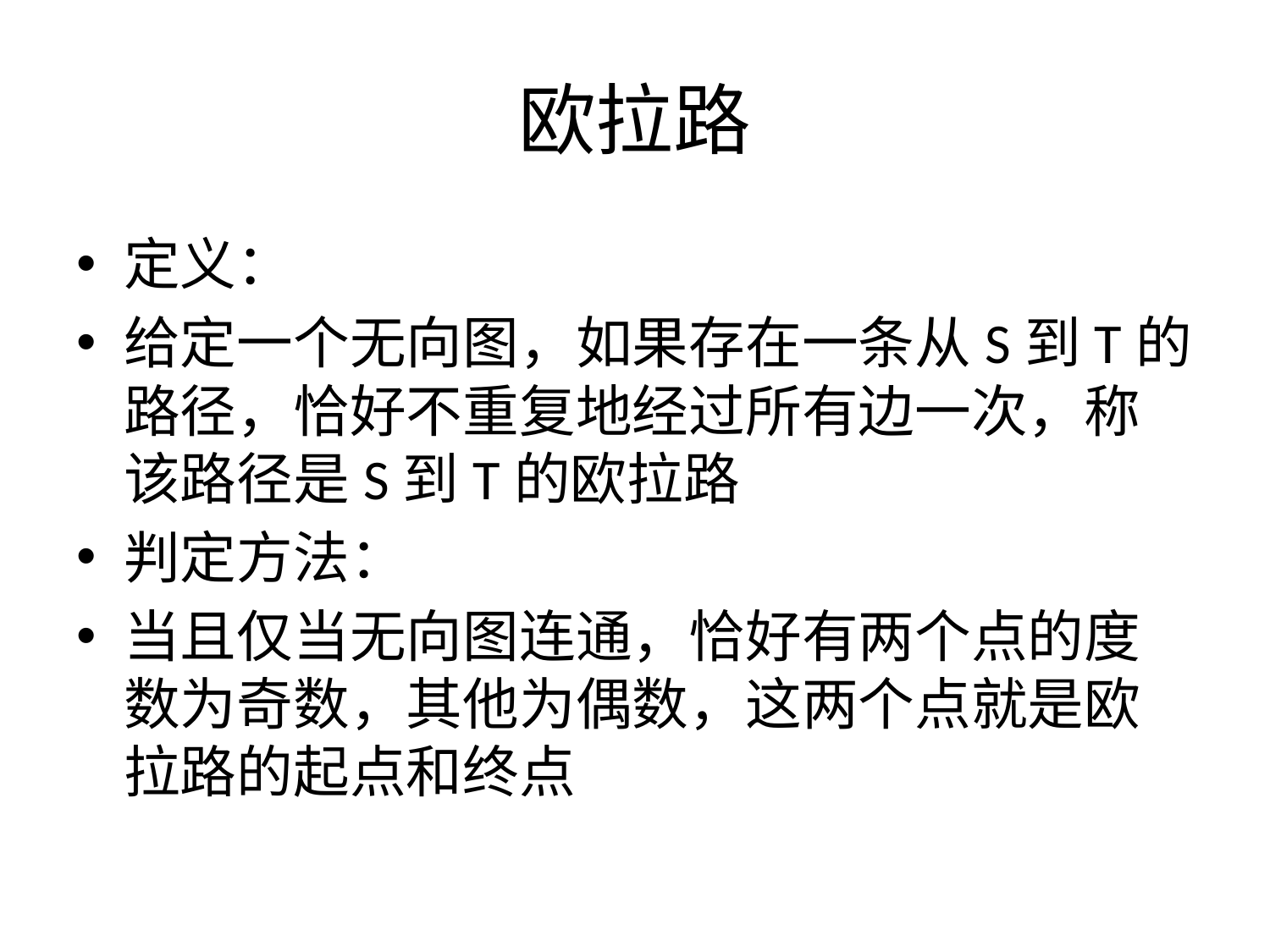

# 欧拉路
定义：
给定一个无向图，如果存在一条从S到T的路径，恰好不重复地经过所有边一次，称该路径是S到T的欧拉路
判定方法：
当且仅当无向图连通，恰好有两个点的度数为奇数，其他为偶数，这两个点就是欧拉路的起点和终点